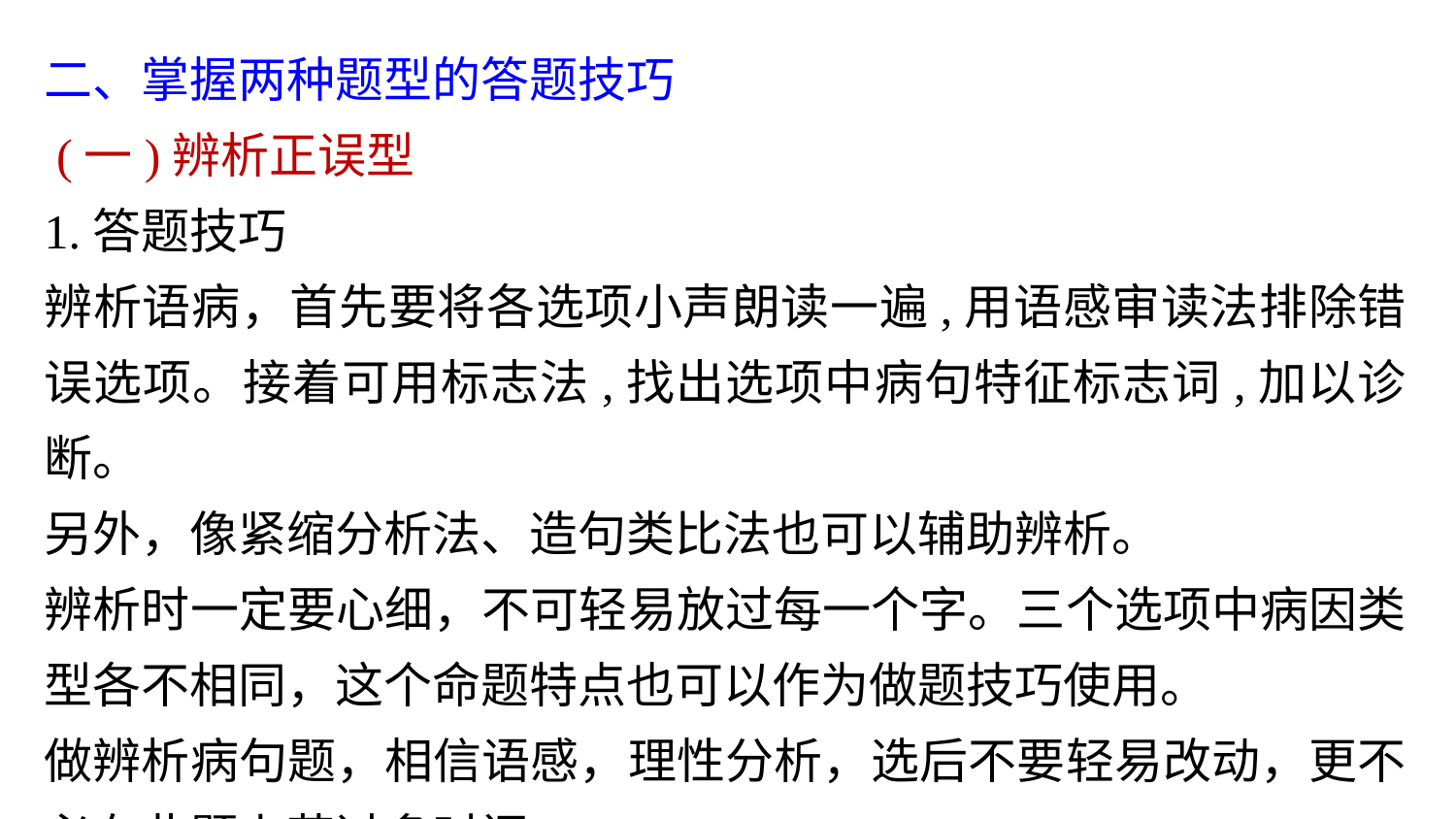

二、掌握两种题型的答题技巧
 (一)辨析正误型
1.答题技巧
辨析语病，首先要将各选项小声朗读一遍,用语感审读法排除错误选项。接着可用标志法,找出选项中病句特征标志词,加以诊断。
另外，像紧缩分析法、造句类比法也可以辅助辨析。
辨析时一定要心细，不可轻易放过每一个字。三个选项中病因类型各不相同，这个命题特点也可以作为做题技巧使用。
做辨析病句题，相信语感，理性分析，选后不要轻易改动，更不必在此题上花过多时间。